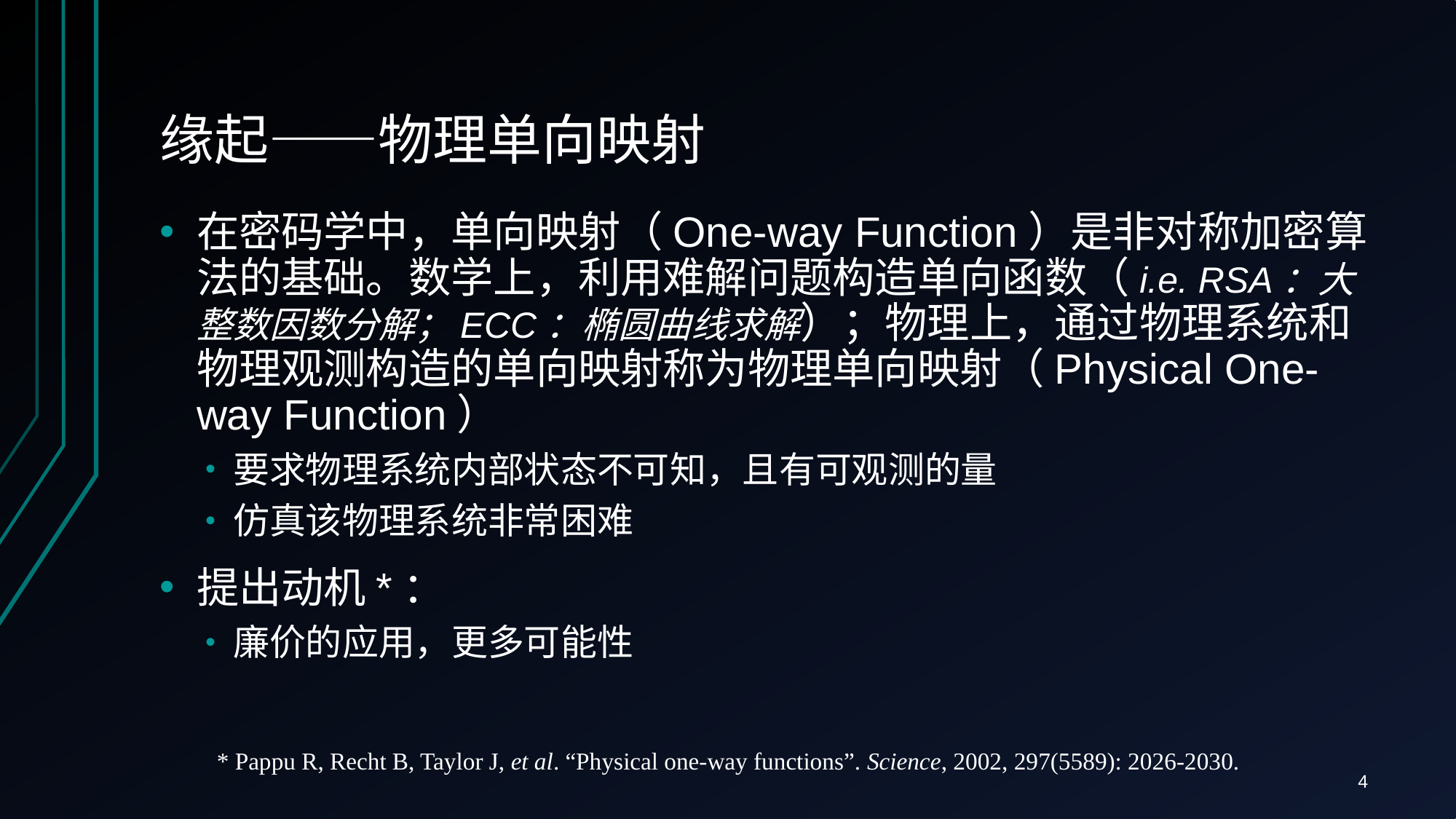

# 缘起——物理单向映射
在密码学中，单向映射（One-way Function）是非对称加密算法的基础。数学上，利用难解问题构造单向函数（i.e. RSA：大整数因数分解；ECC：椭圆曲线求解）；物理上，通过物理系统和物理观测构造的单向映射称为物理单向映射（Physical One-way Function）
要求物理系统内部状态不可知，且有可观测的量
仿真该物理系统非常困难
提出动机*：
廉价的应用，更多可能性
* Pappu R, Recht B, Taylor J, et al. “Physical one-way functions”. Science, 2002, 297(5589): 2026-2030.
4